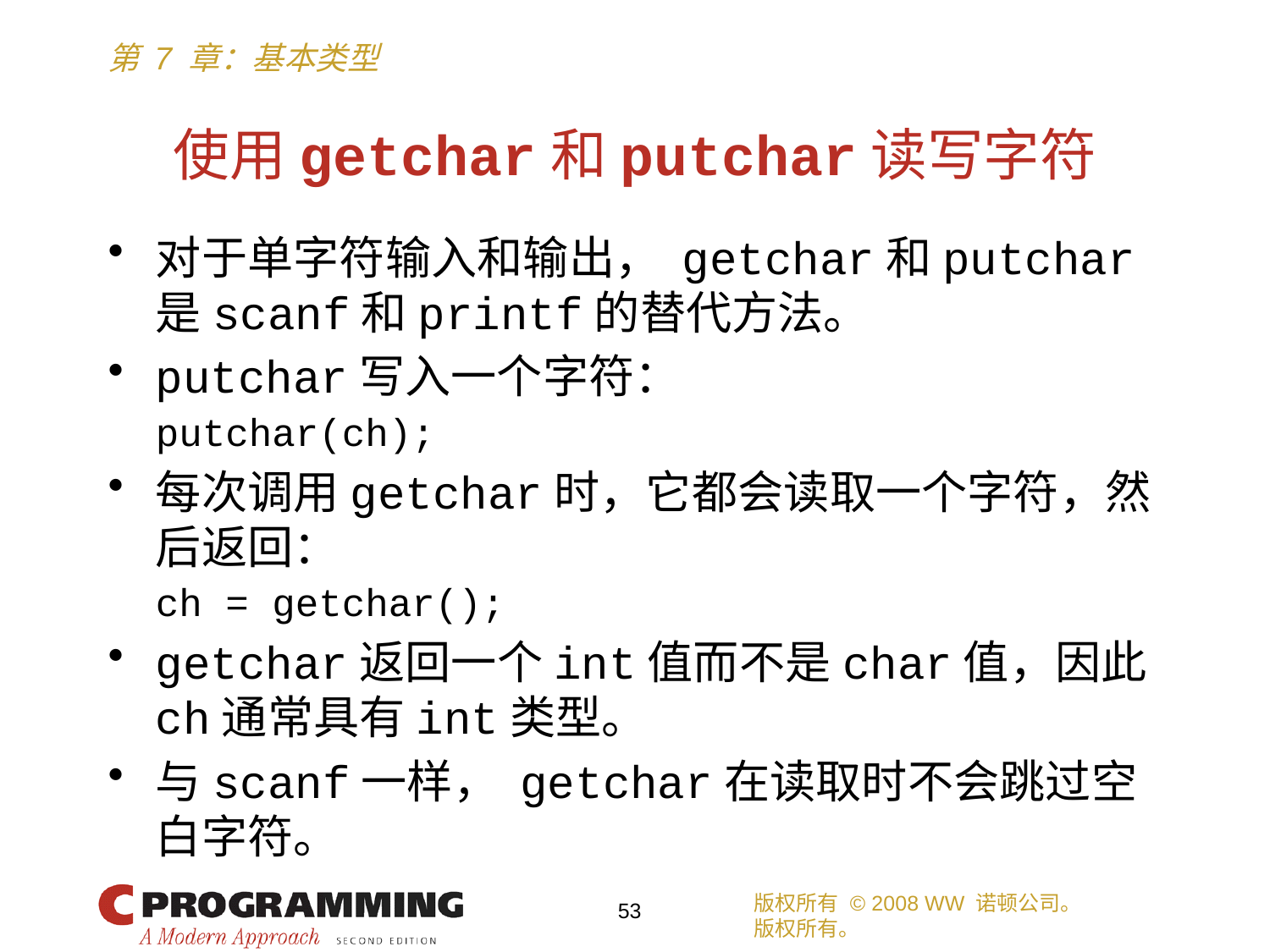

# 使用getchar和putchar读写字符
对于单字符输入和输出， getchar和putchar是scanf和printf的替代方法。
putchar写入一个字符：
	putchar(ch);
每次调用getchar时，它都会读取一个字符，然后返回：
	ch = getchar();
getchar返回一个int值而不是char值，因此ch通常具有int类型。
与scanf一样， getchar在读取时不会跳过空白字符。

版权所有 © 2008 WW 诺顿公司。
版权所有。
53